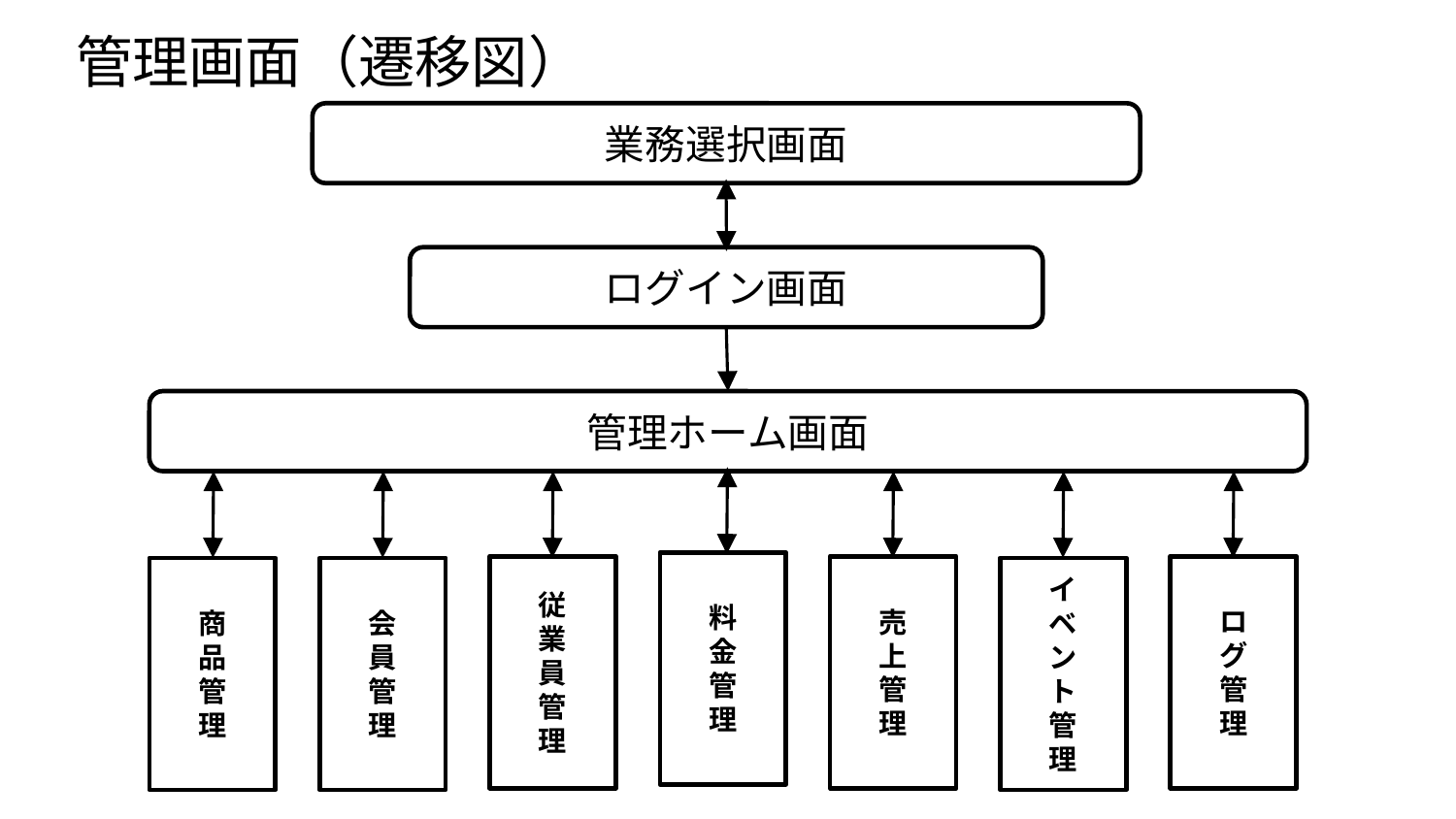

# 管理画面（遷移図）
業務選択画面
ログイン画面
管理ホーム画面

料
金
管
理

ロ
グ
管
理

従
業
員
管
理

売
上
管
理

会
員
管
理

イ
ベ
ン
ト
管
理

商
品
管
理